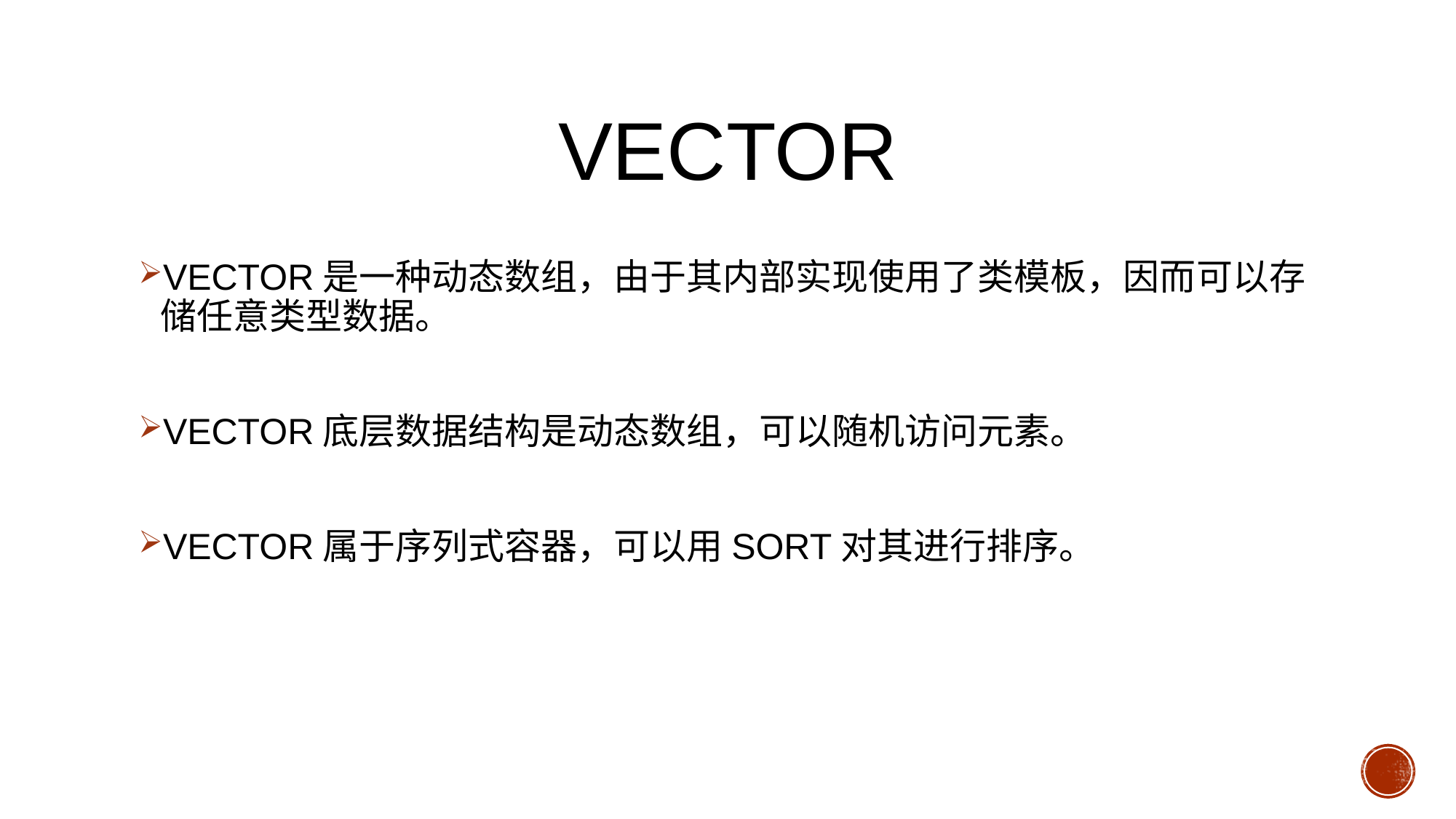

# vector
vector是一种动态数组，由于其内部实现使用了类模板，因而可以存储任意类型数据。

vector底层数据结构是动态数组，可以随机访问元素。

vector属于序列式容器，可以用sort对其进行排序。